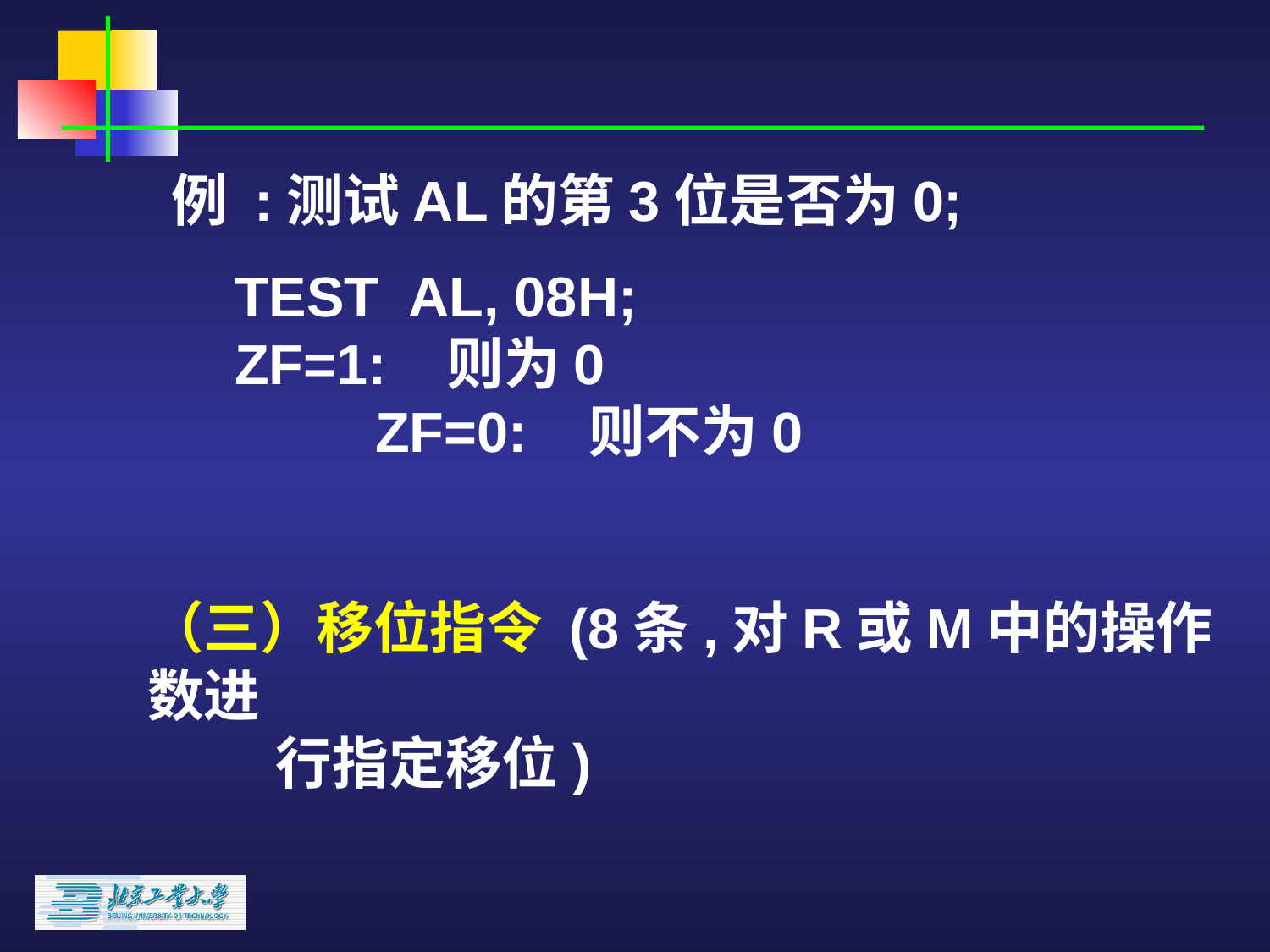

例 :测试AL的第3位是否为0;
TEST  AL, 08H;                               ZF=1:   则为0                                          ZF=0:   则不为0
（三）移位指令 (8条,对R或M中的操作数进
          行指定移位)